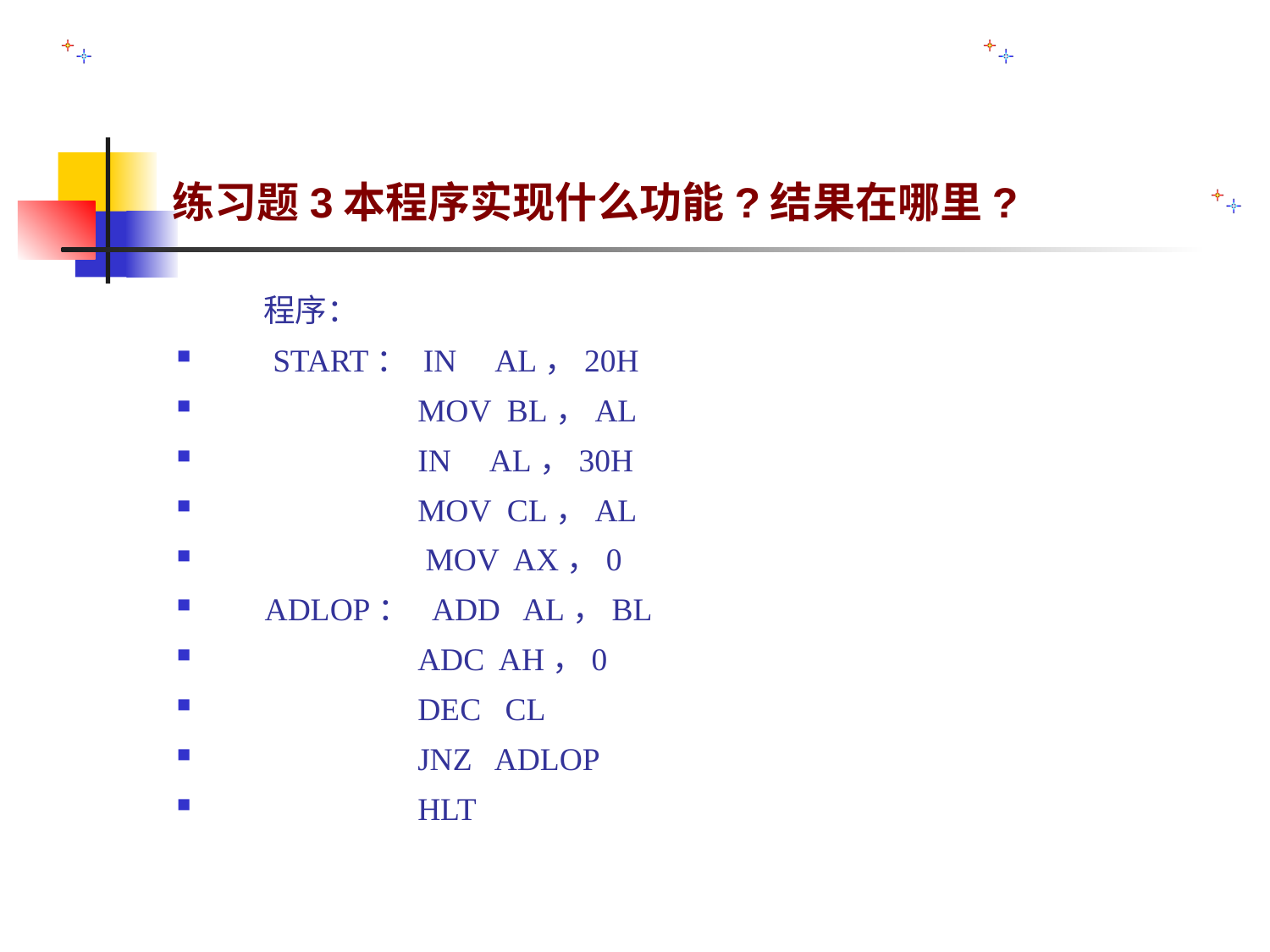

# 练习题3本程序实现什么功能?结果在哪里?
           程序：
      START： IN     AL，20H
                        MOV  BL，AL
                        IN     AL，30H
                        MOV  CL，AL
                         MOV  AX，0
     ADLOP：  ADD   AL，BL
                        ADC  AH，0
                        DEC   CL
                        JNZ   ADLOP
                        HLT